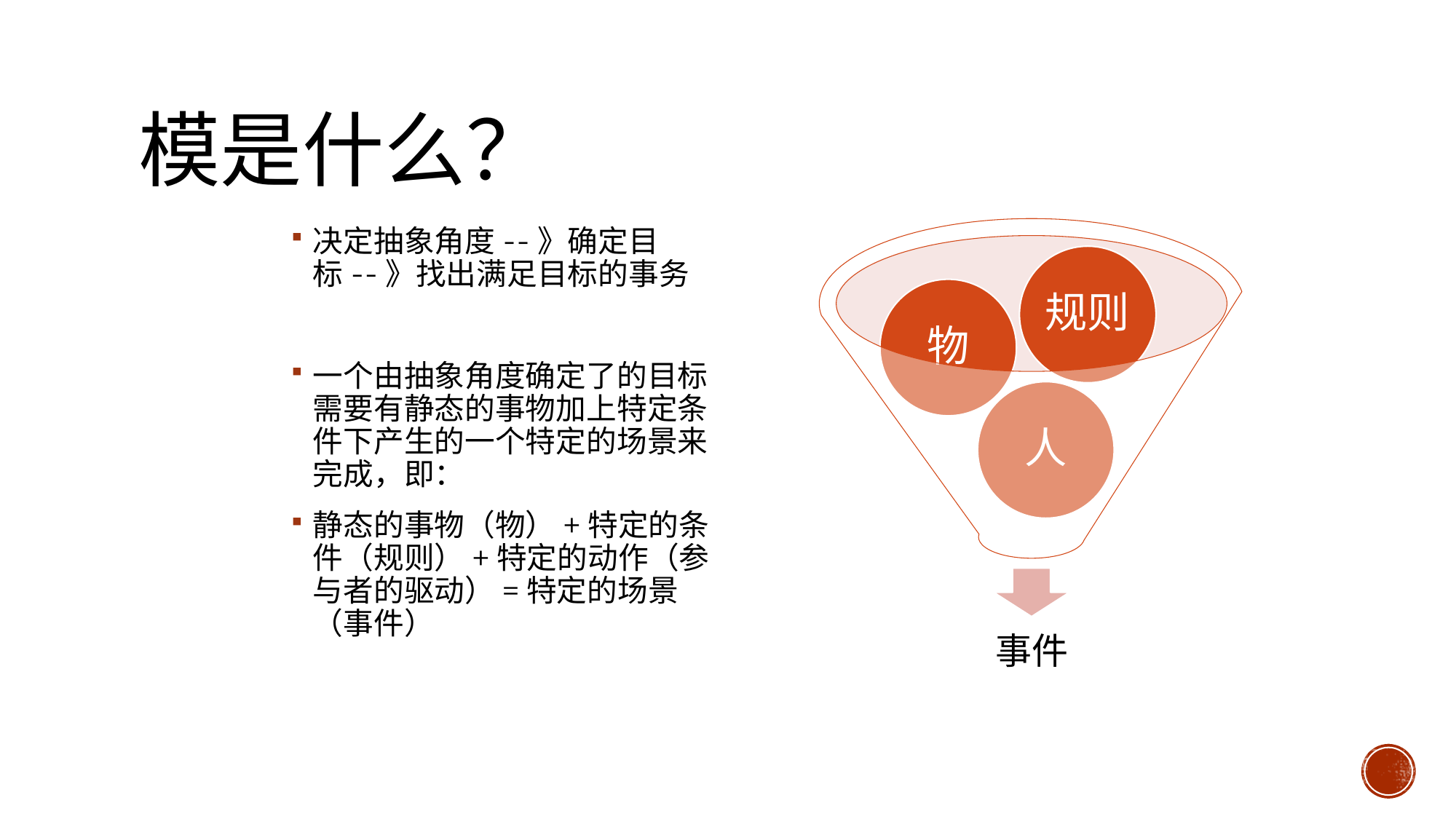

# 模是什么？
事件
人
物
规则
决定抽象角度--》确定目标--》找出满足目标的事务

一个由抽象角度确定了的目标需要有静态的事物加上特定条件下产生的一个特定的场景来完成，即：
静态的事物（物）+特定的条件（规则）+特定的动作（参与者的驱动）=特定的场景（事件）